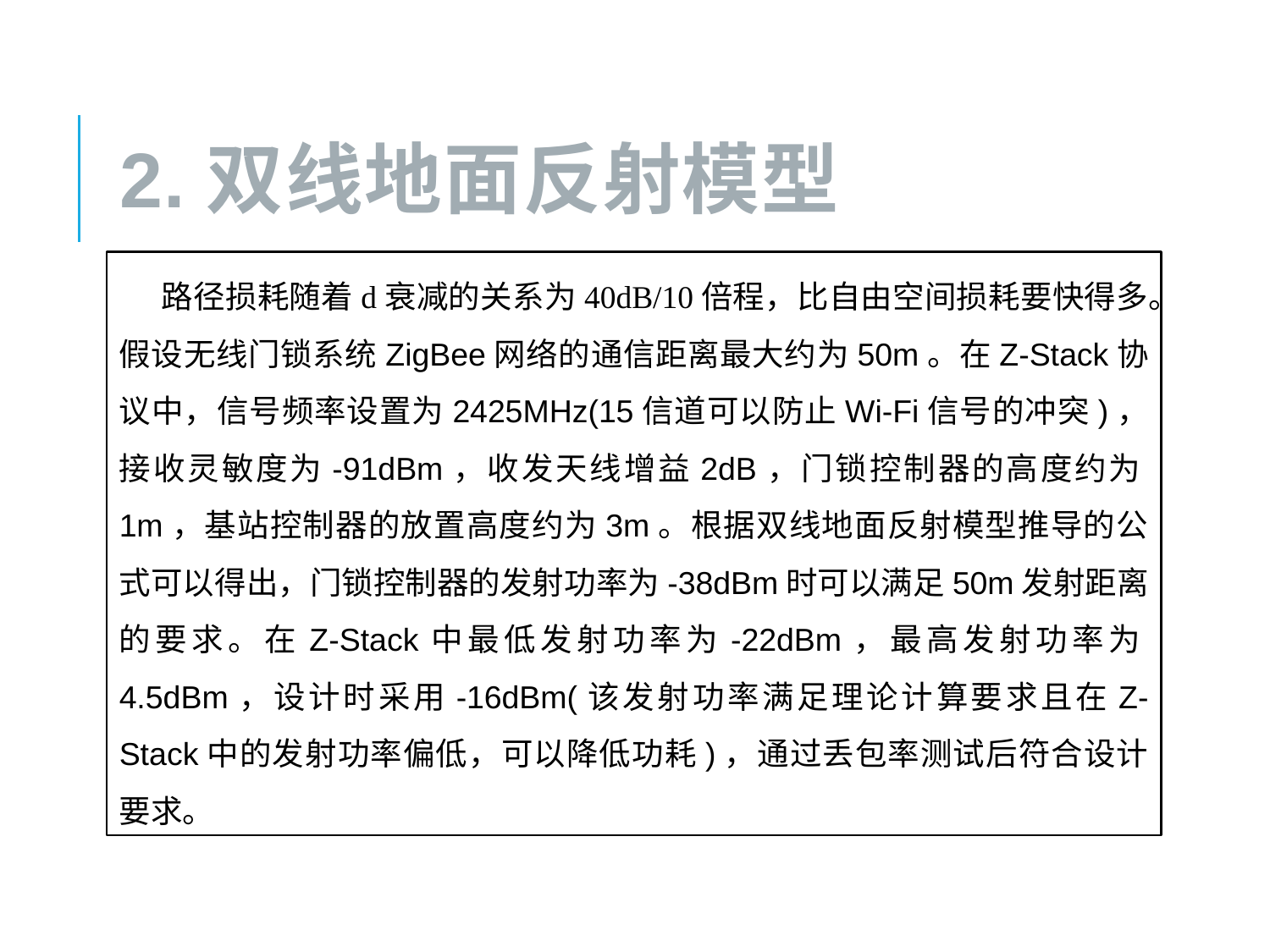

# 2.双线地面反射模型
路径损耗随着d衰减的关系为40dB/10倍程，比自由空间损耗要快得多。假设无线门锁系统ZigBee网络的通信距离最大约为50m。在Z-Stack协议中，信号频率设置为2425MHz(15信道可以防止Wi-Fi信号的冲突)，接收灵敏度为-91dBm，收发天线增益2dB，门锁控制器的高度约为1m，基站控制器的放置高度约为3m。根据双线地面反射模型推导的公式可以得出，门锁控制器的发射功率为-38dBm时可以满足50m发射距离的要求。在Z-Stack中最低发射功率为-22dBm，最高发射功率为4.5dBm，设计时采用-16dBm(该发射功率满足理论计算要求且在Z-Stack中的发射功率偏低，可以降低功耗)，通过丢包率测试后符合设计要求。